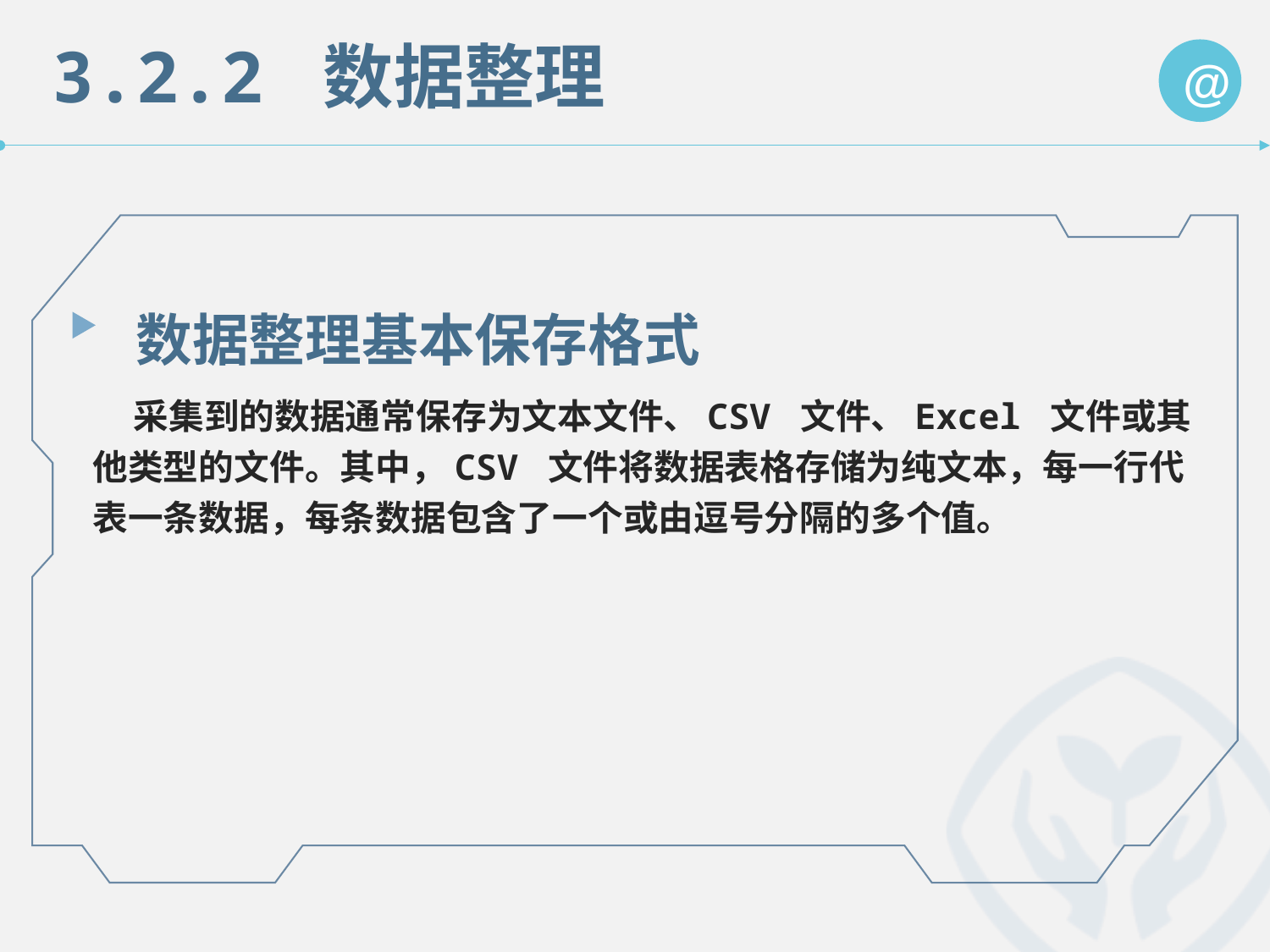

3.2.2 数据整理
@

数据整理基本保存格式

    采集到的数据通常保存为文本文件、CSV 文件、Excel 文件或其他类型的文件。其中，CSV 文件将数据表格存储为纯文本，每一行代表一条数据，每条数据包含了一个或由逗号分隔的多个值。